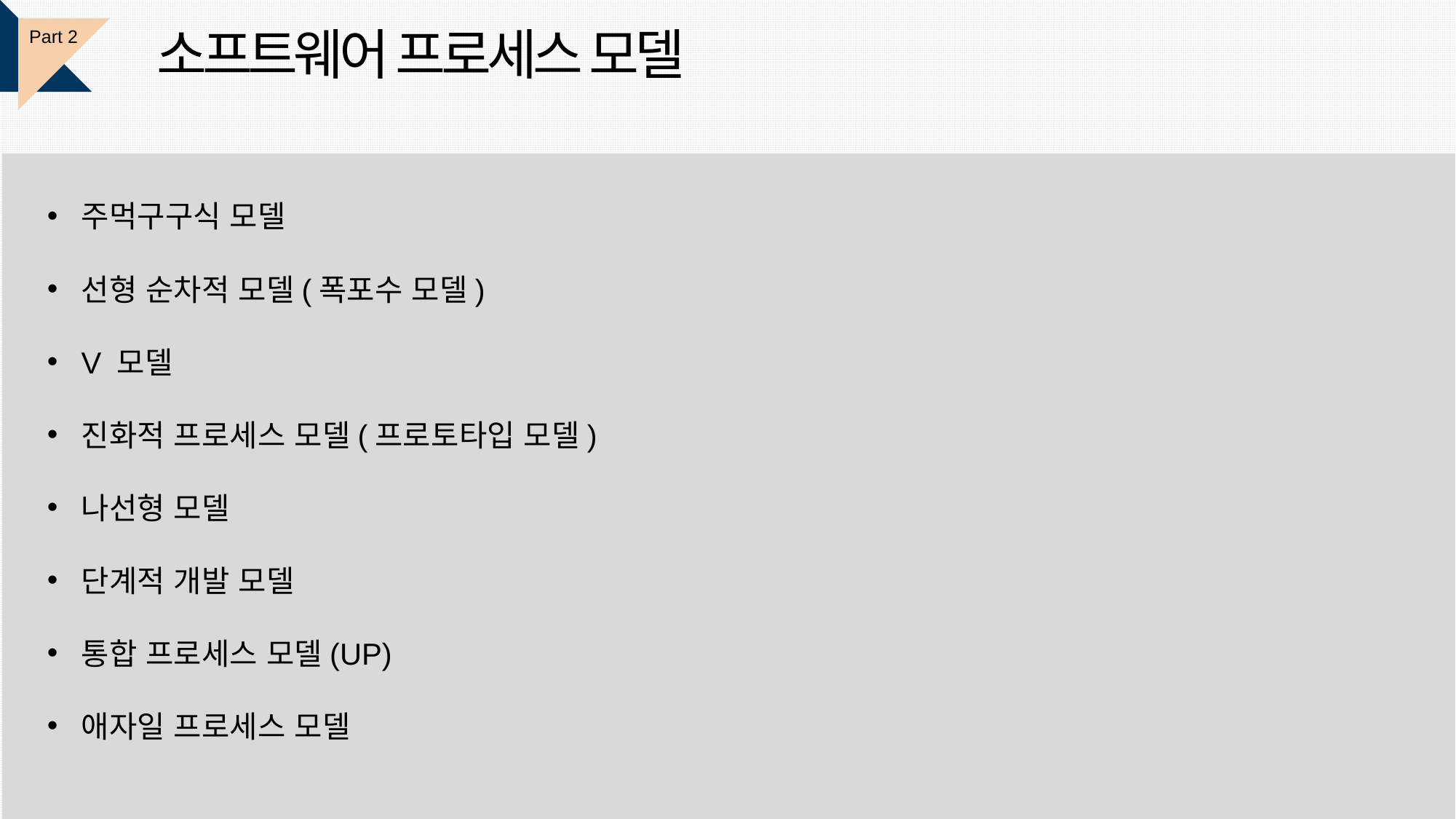

소프트웨어 프로세스 모델

Part 2

주먹구구식 모델

선형 순차적 모델(폭포수 모델)

V 모델

진화적 프로세스 모델(프로토타입 모델)

나선형 모델

단계적 개발 모델

통합 프로세스 모델(UP)

애자일 프로세스 모델